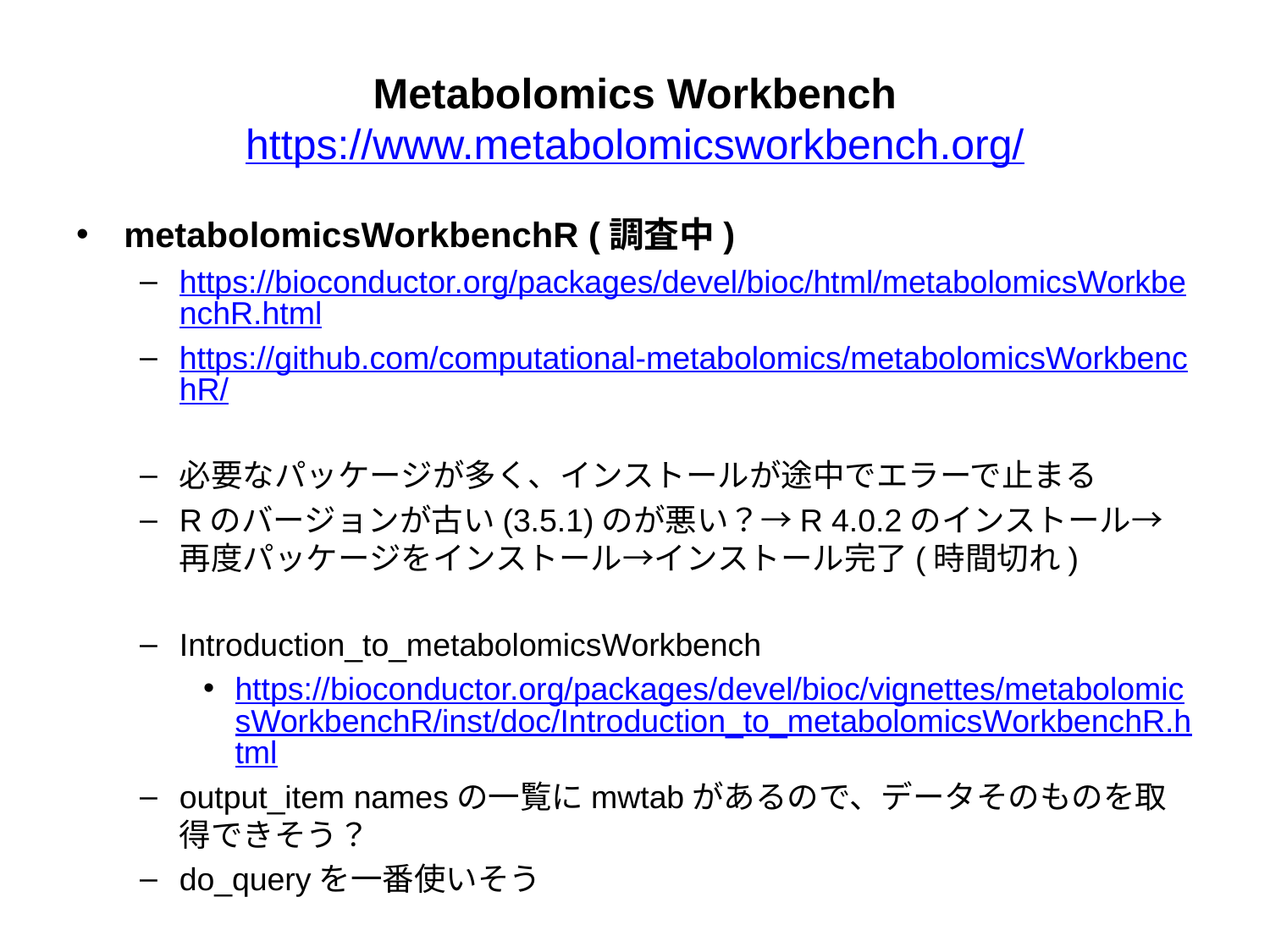

# Metabolomics Workbench https://www.metabolomicsworkbench.org/
metabolomicsWorkbenchR (調査中)
https://bioconductor.org/packages/devel/bioc/html/metabolomicsWorkbenchR.html
https://github.com/computational-metabolomics/metabolomicsWorkbenchR/

必要なパッケージが多く、インストールが途中でエラーで止まる
Rのバージョンが古い(3.5.1)のが悪い？→R 4.0.2のインストール→再度パッケージをインストール→インストール完了(時間切れ)

Introduction_to_metabolomicsWorkbench
https://bioconductor.org/packages/devel/bioc/vignettes/metabolomicsWorkbenchR/inst/doc/Introduction_to_metabolomicsWorkbenchR.html
output_item namesの一覧にmwtabがあるので、データそのものを取得できそう？
do_queryを一番使いそう